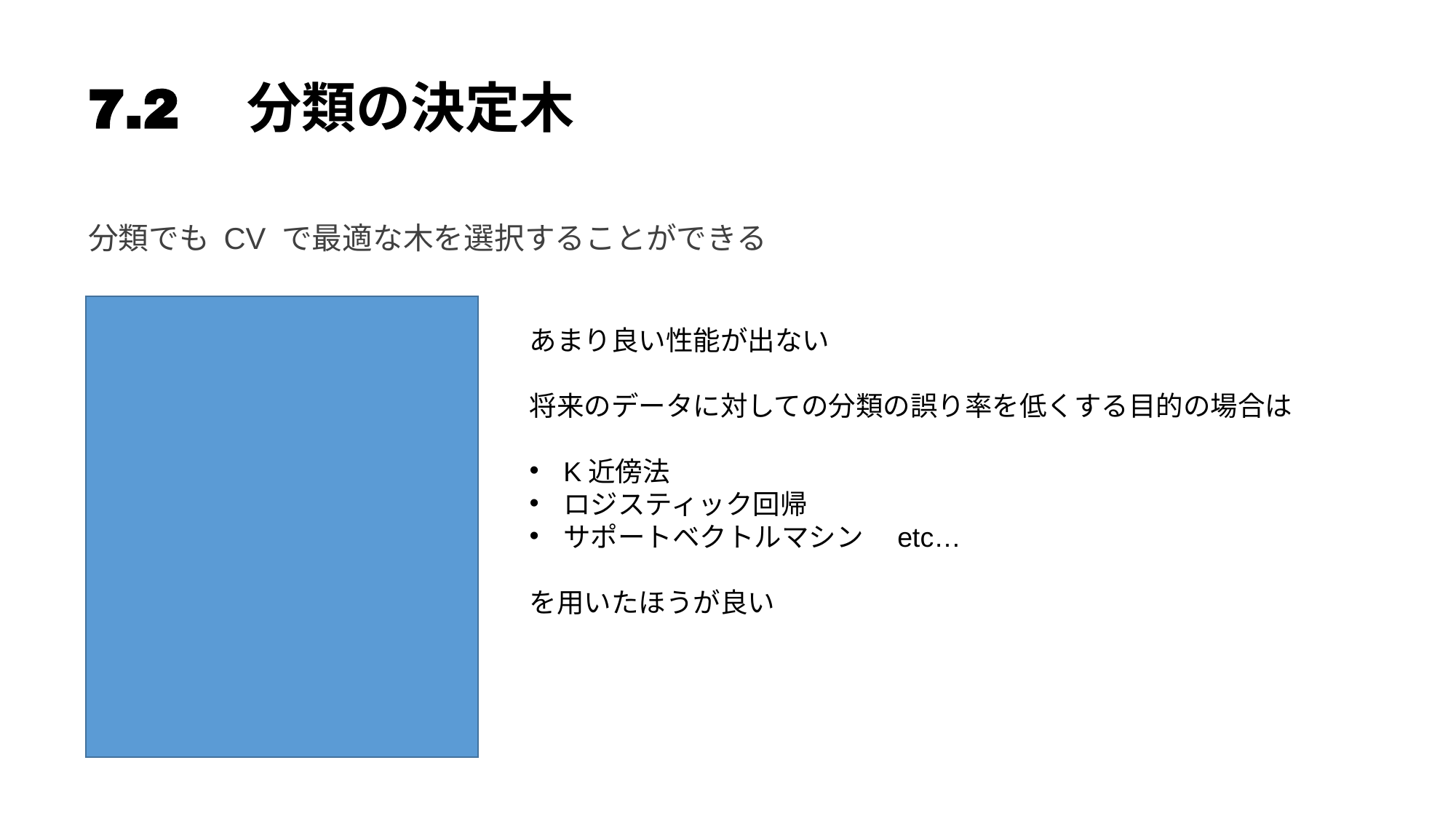

# 7.2　分類の決定木
分類でも CV で最適な木を選択することができる

あまり良い性能が出ない

将来のデータに対しての分類の誤り率を低くする目的の場合は

K近傍法
ロジスティック回帰
サポートベクトルマシン　etc…

を用いたほうが良い